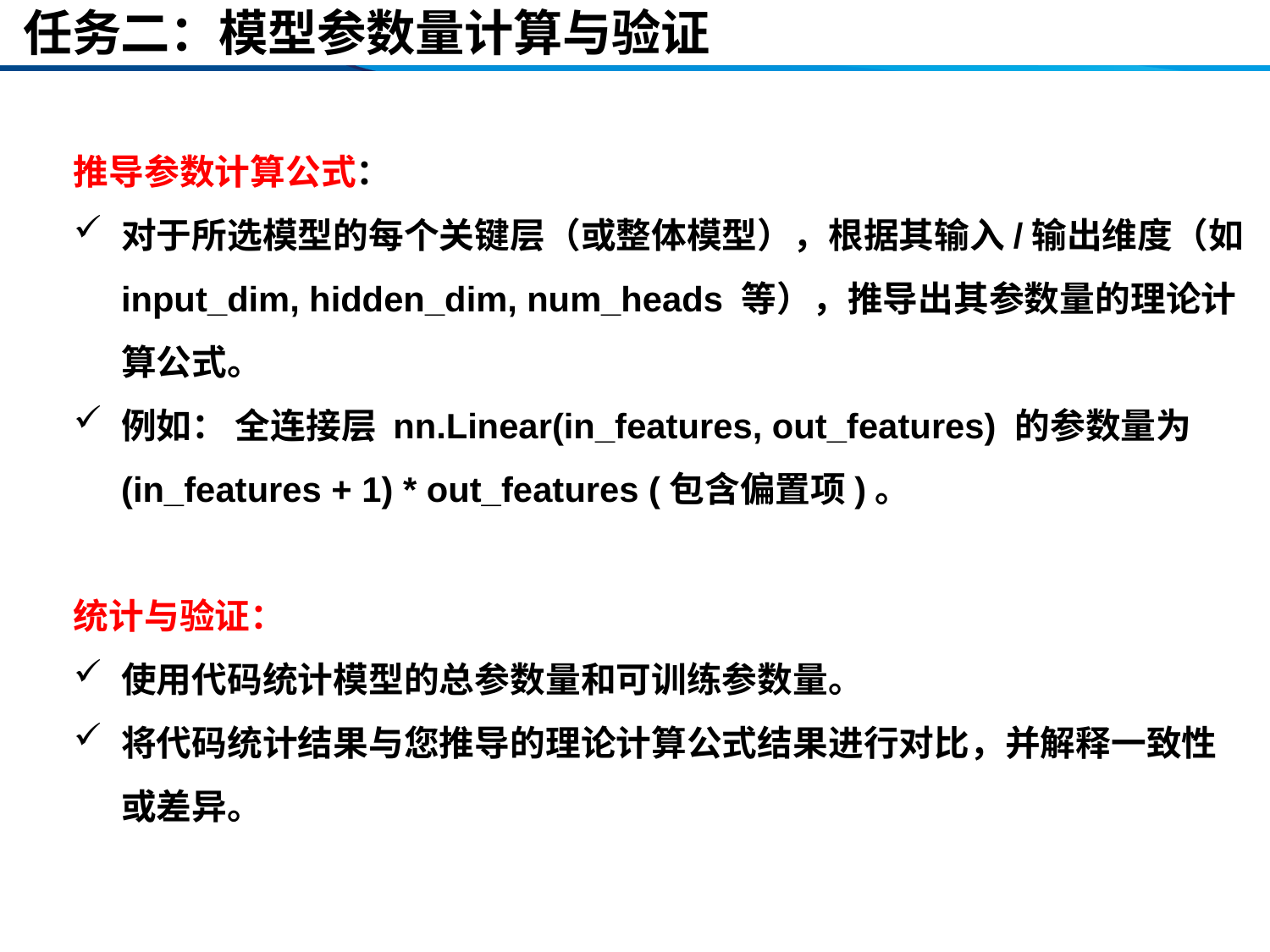

# 任务二：模型参数量计算与验证
推导参数计算公式：
对于所选模型的每个关键层（或整体模型），根据其输入/输出维度（如 input_dim, hidden_dim, num_heads 等），推导出其参数量的理论计算公式。
例如： 全连接层 nn.Linear(in_features, out_features) 的参数量为 (in_features + 1) * out_features (包含偏置项)。

统计与验证：
使用代码统计模型的总参数量和可训练参数量。
将代码统计结果与您推导的理论计算公式结果进行对比，并解释一致性或差异。